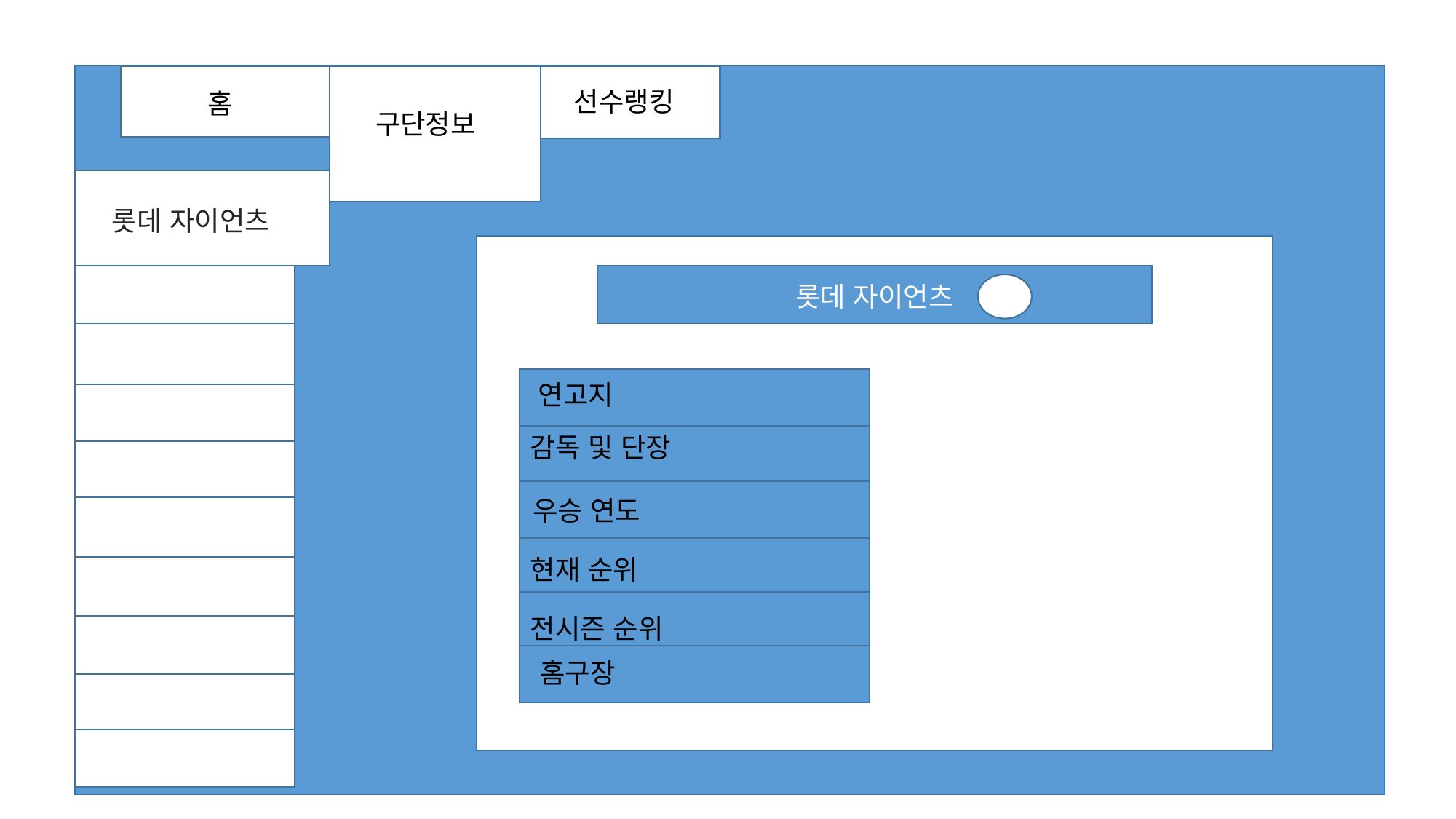

선수랭킹
홈
구단정보

롯데 자이언츠

롯데 자이언츠

연고지

감독 및 단장

우승 연도

현재 순위

전시즌 순위

홈구장